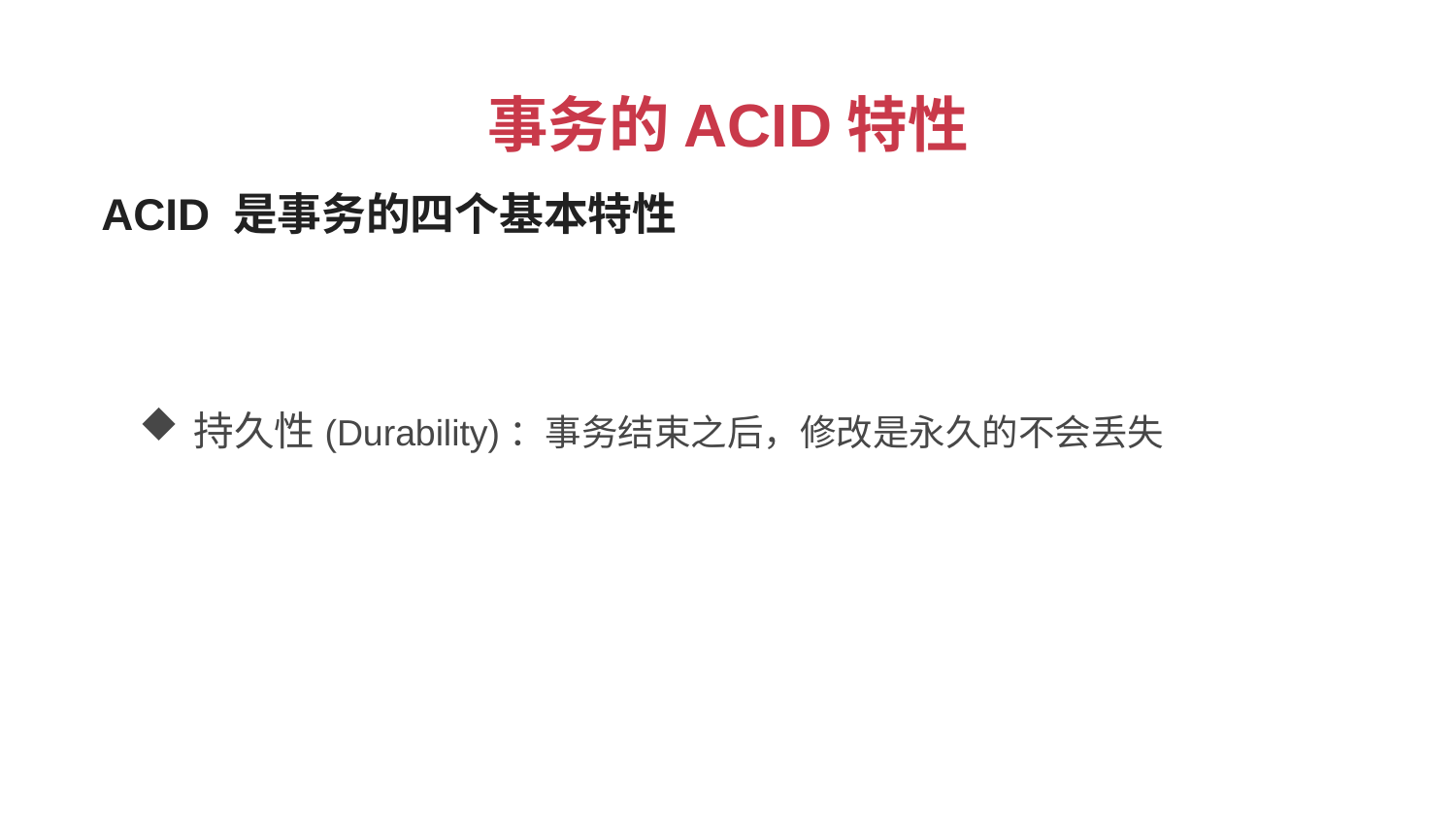

事务的ACID特性
 ACID 是事务的四个基本特性

持久性(Durability)：事务结束之后，修改是永久的不会丢失